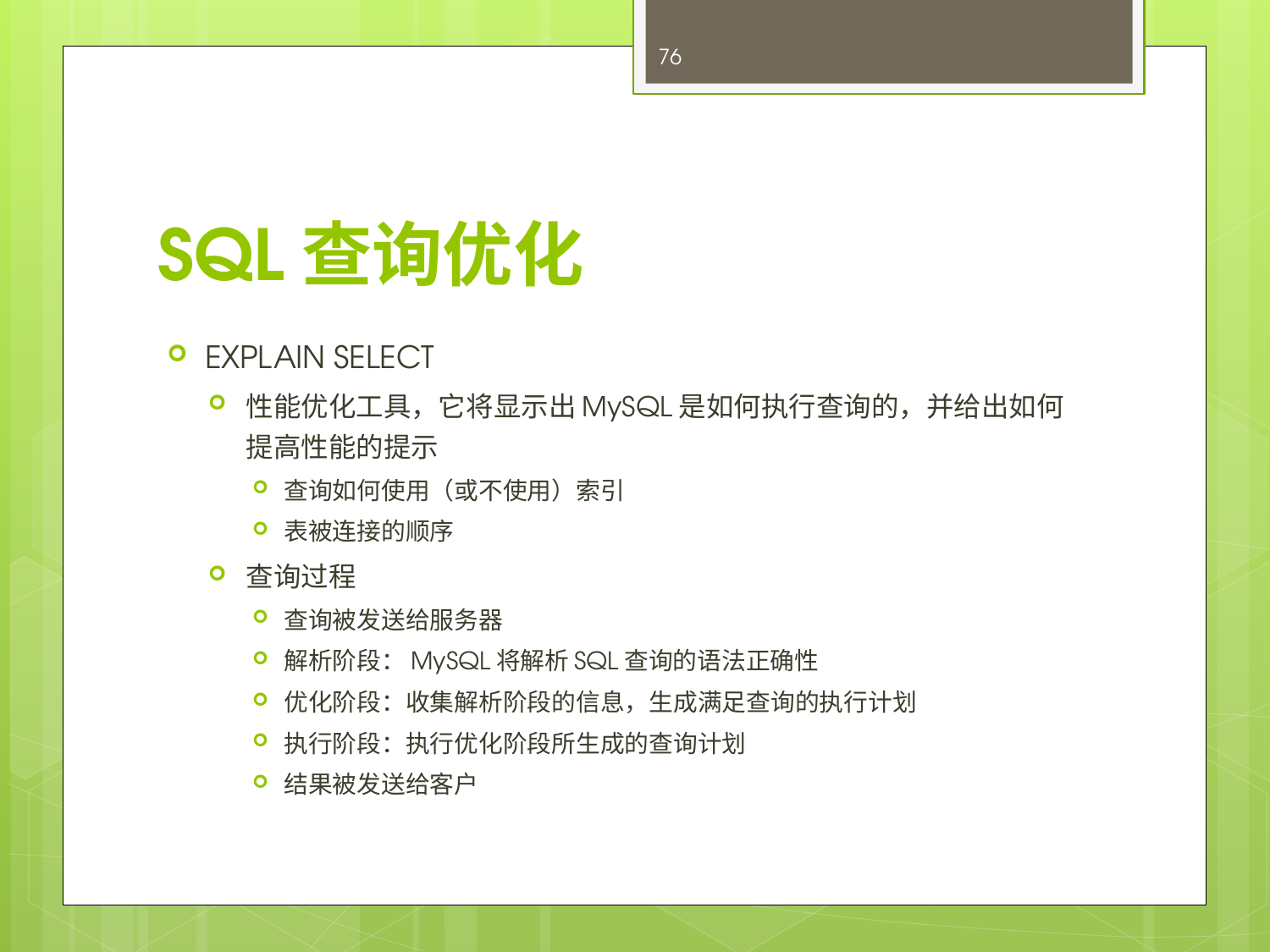

76
# SQL查询优化
EXPLAIN SELECT
性能优化工具，它将显示出MySQL是如何执行查询的，并给出如何提高性能的提示
查询如何使用（或不使用）索引
表被连接的顺序
查询过程
查询被发送给服务器
解析阶段：MySQL将解析SQL查询的语法正确性
优化阶段：收集解析阶段的信息，生成满足查询的执行计划
执行阶段：执行优化阶段所生成的查询计划
结果被发送给客户